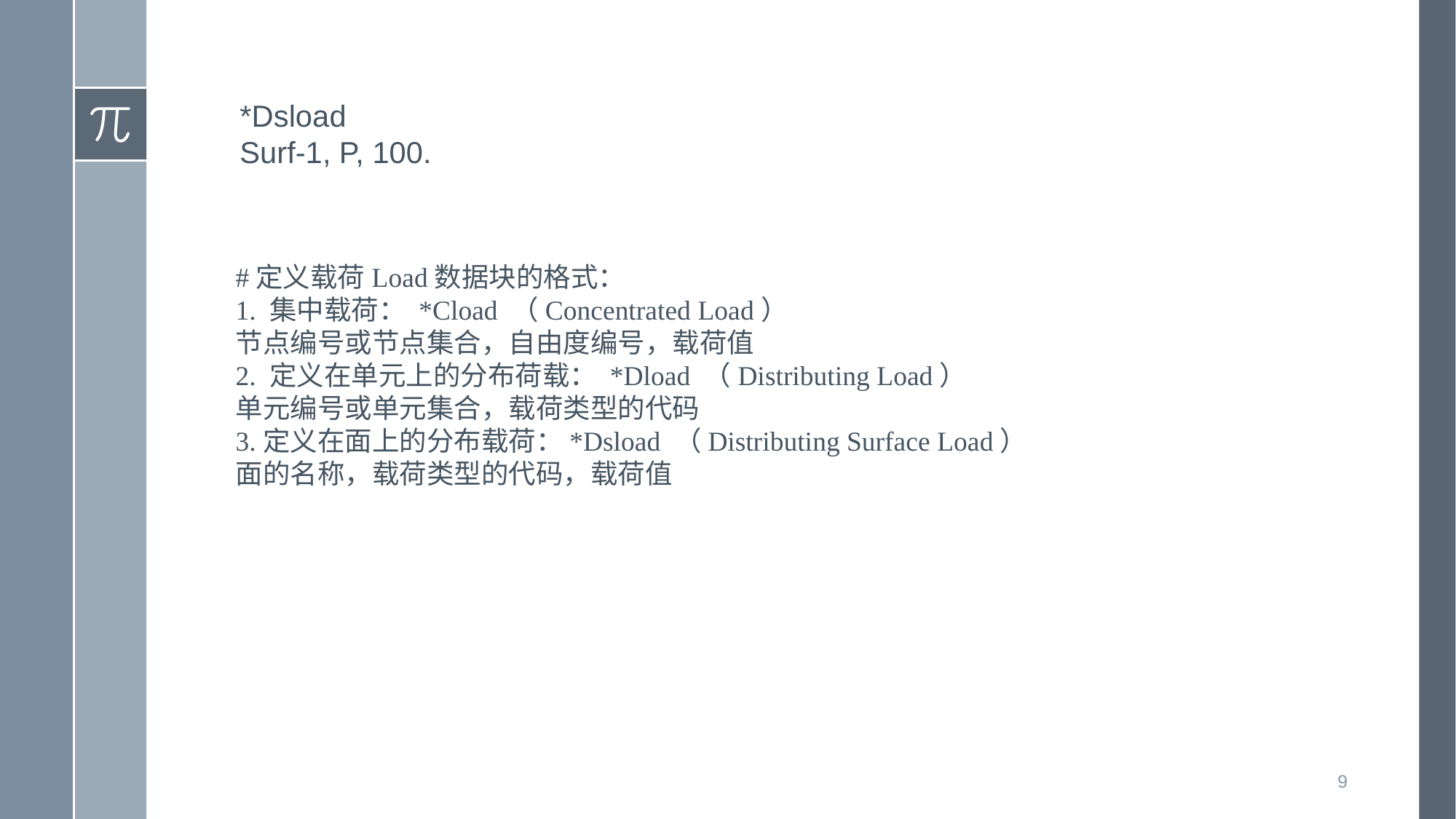

*Dsload
Surf-1, P, 100.
#定义载荷Load数据块的格式：
1. 集中载荷： *Cload （Concentrated Load）
节点编号或节点集合，自由度编号，载荷值
2. 定义在单元上的分布荷载： *Dload （Distributing Load）
单元编号或单元集合，载荷类型的代码
3.定义在面上的分布载荷：*Dsload （Distributing Surface Load）
面的名称，载荷类型的代码，载荷值
9